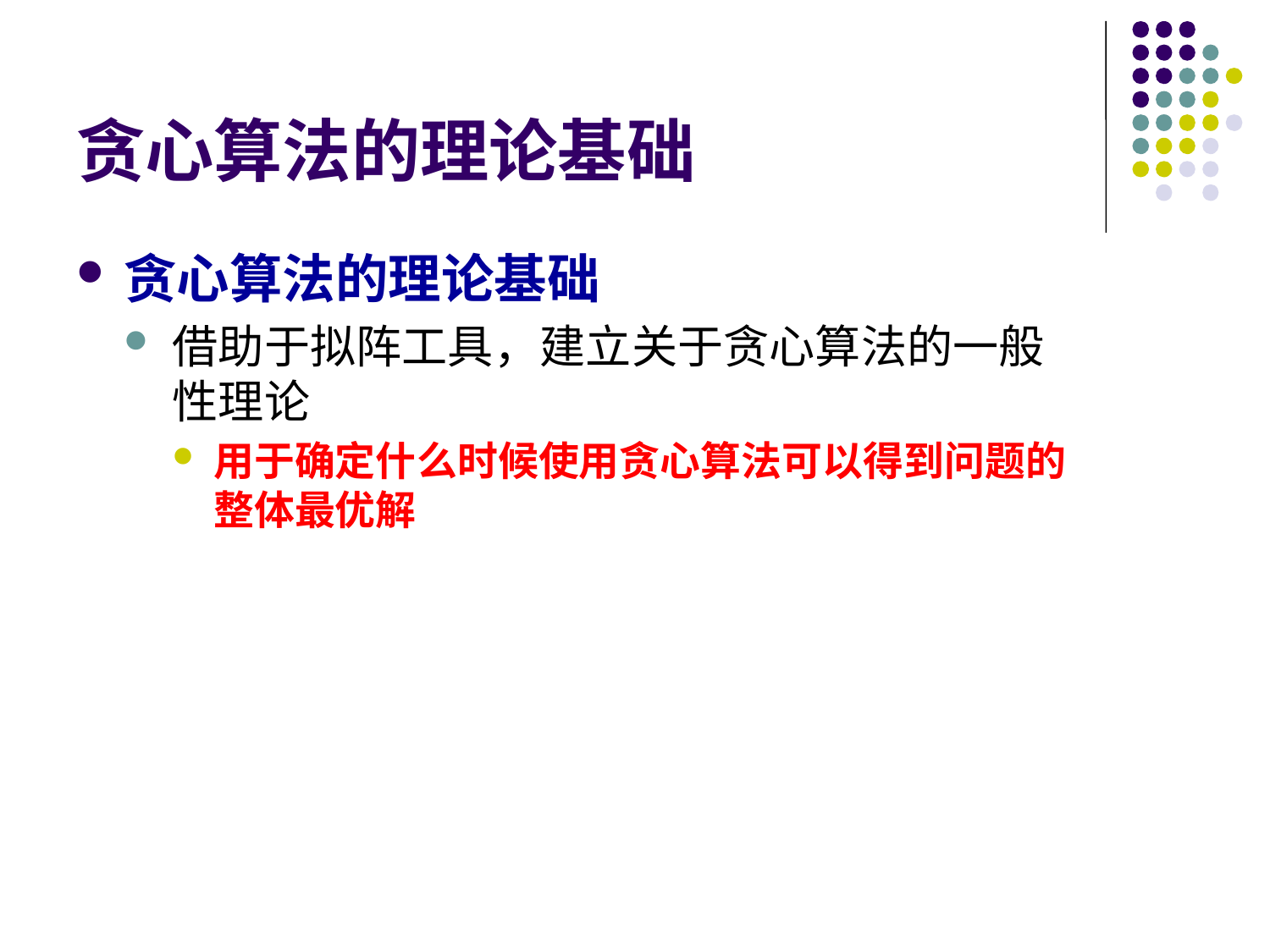

# 贪心算法的理论基础
贪心算法的理论基础
借助于拟阵工具，建立关于贪心算法的一般性理论
用于确定什么时候使用贪心算法可以得到问题的整体最优解